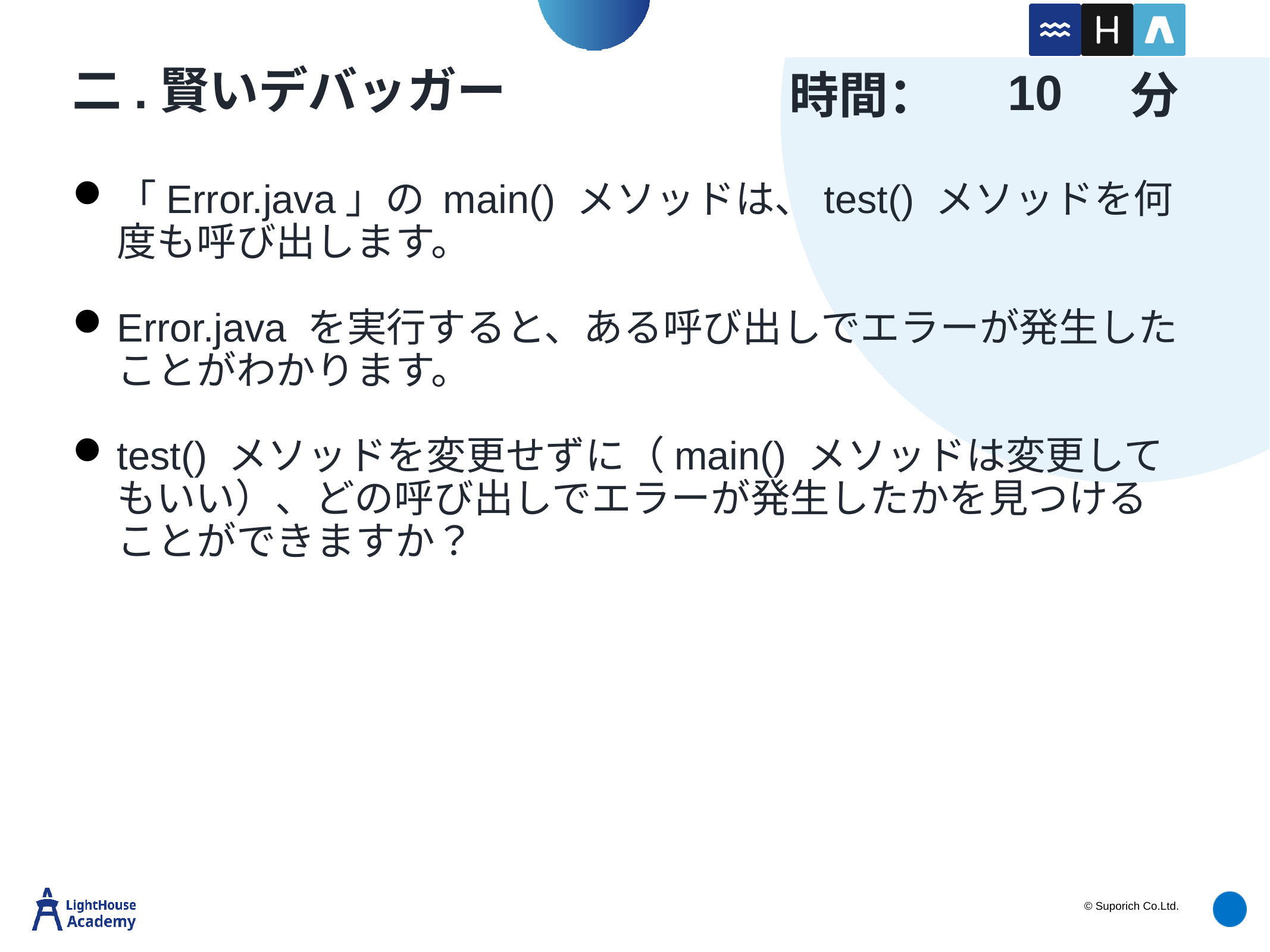

10
# 二.賢いデバッガー
「Error.java」の main() メソッドは、test() メソッドを何度も呼び出します。

Error.java を実行すると、ある呼び出しでエラーが発生したことがわかります。

test() メソッドを変更せずに（main() メソッドは変更してもいい）、どの呼び出しでエラーが発生したかを見つけることができますか？